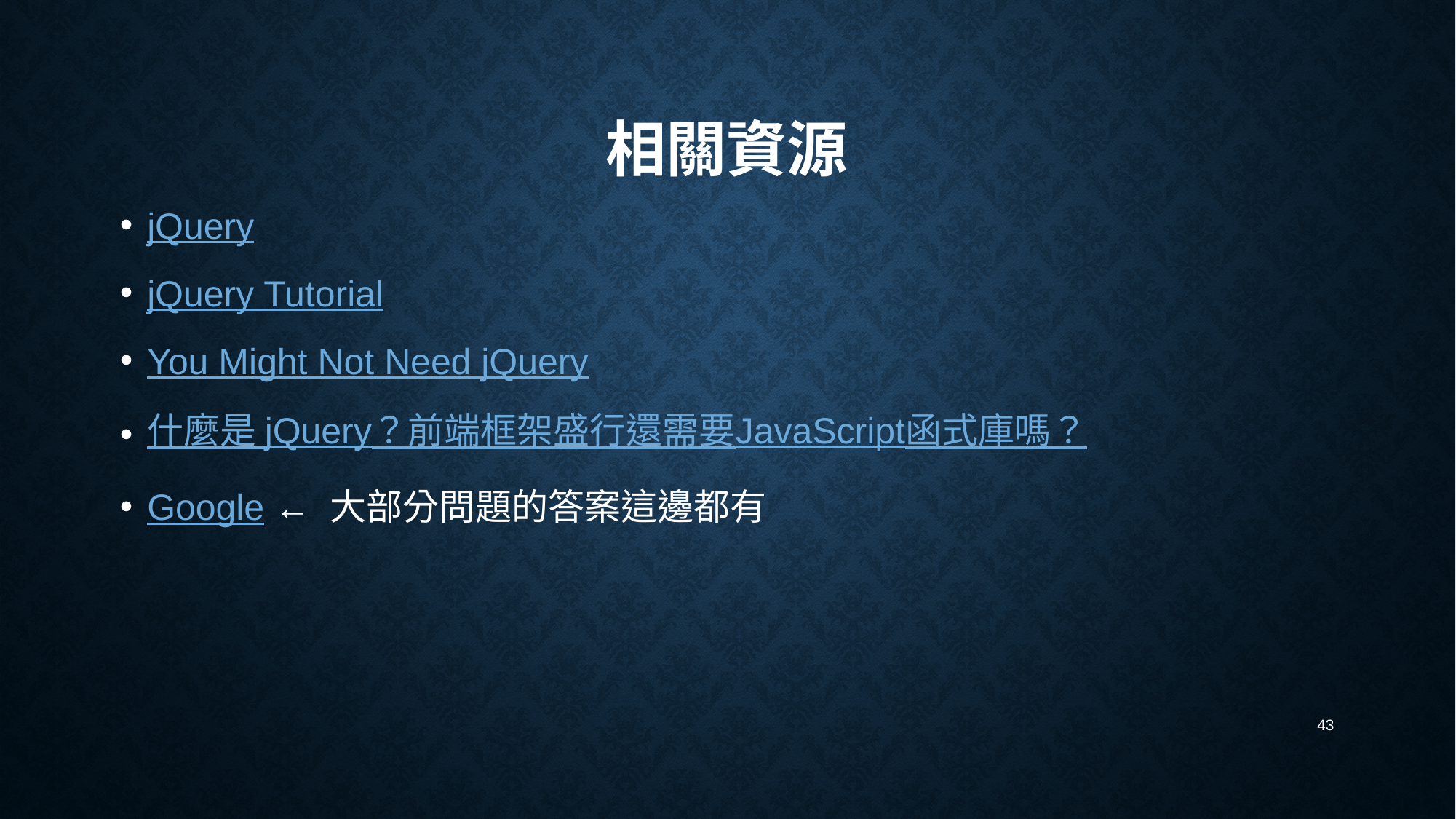

# 相關資源
jQuery
jQuery Tutorial
You Might Not Need jQuery
什麼是 jQuery？前端框架盛行還需要JavaScript函式庫嗎？
Google ← 大部分問題的答案這邊都有

43